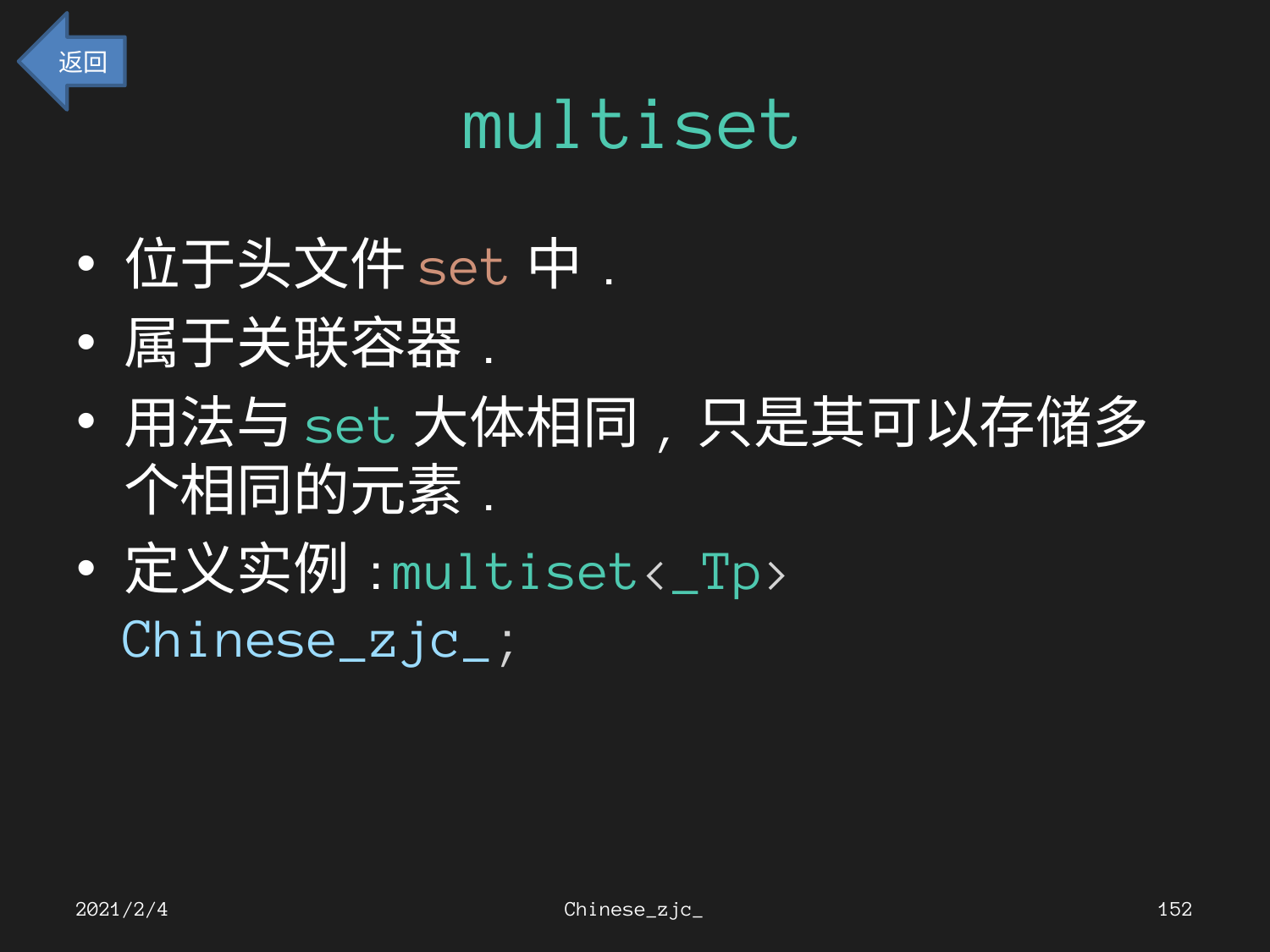

返回
# multiset
位于头文件set中.
属于关联容器.
用法与set大体相同,只是其可以存储多个相同的元素.
定义实例:multiset<_Tp> Chinese_zjc_;
2021/2/4
Chinese_zjc_
152